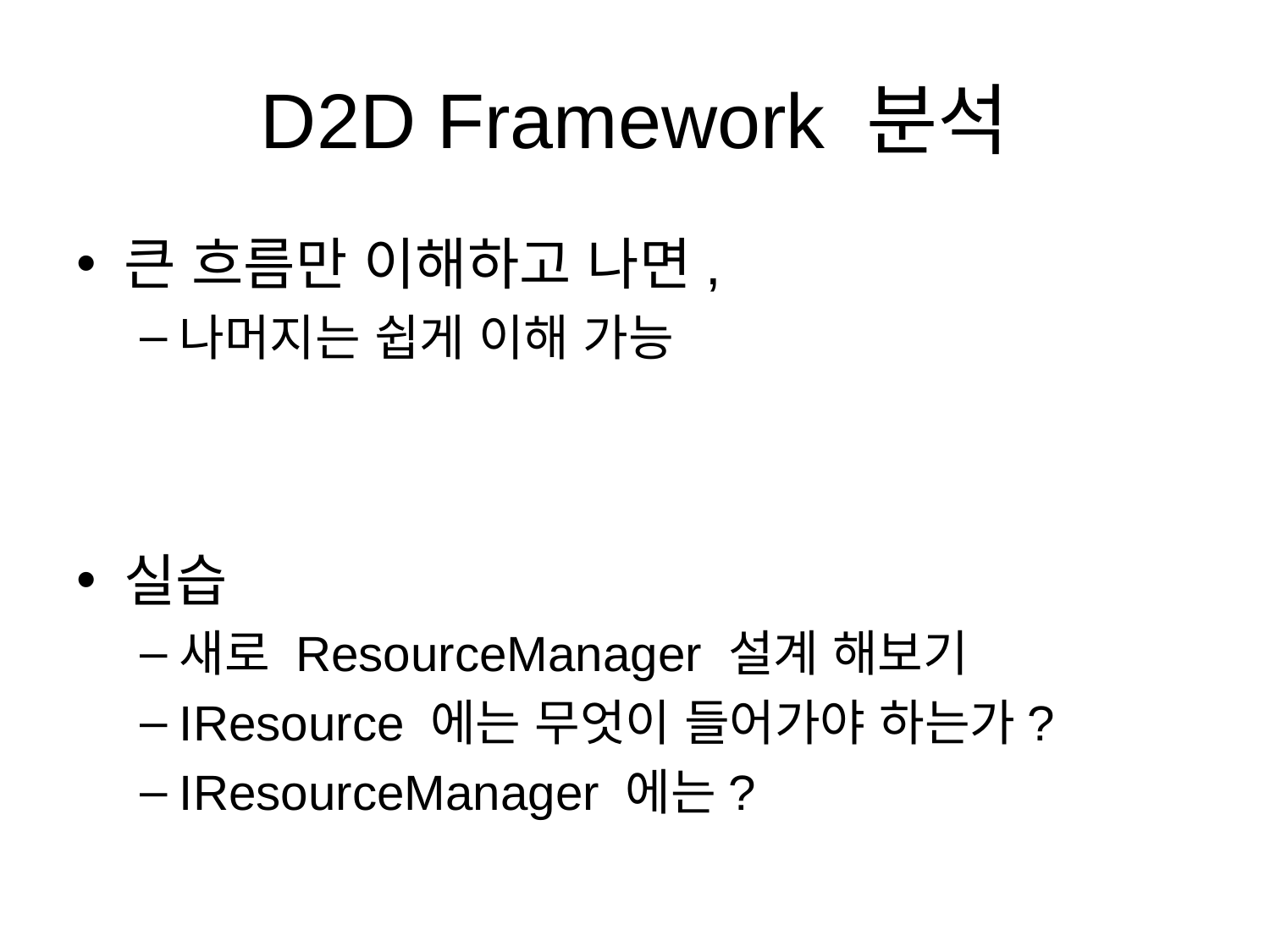

# D2D Framework 분석
큰 흐름만 이해하고 나면,
나머지는 쉽게 이해 가능

실습
새로 ResourceManager 설계 해보기
IResource 에는 무엇이 들어가야 하는가?
IResourceManager 에는?